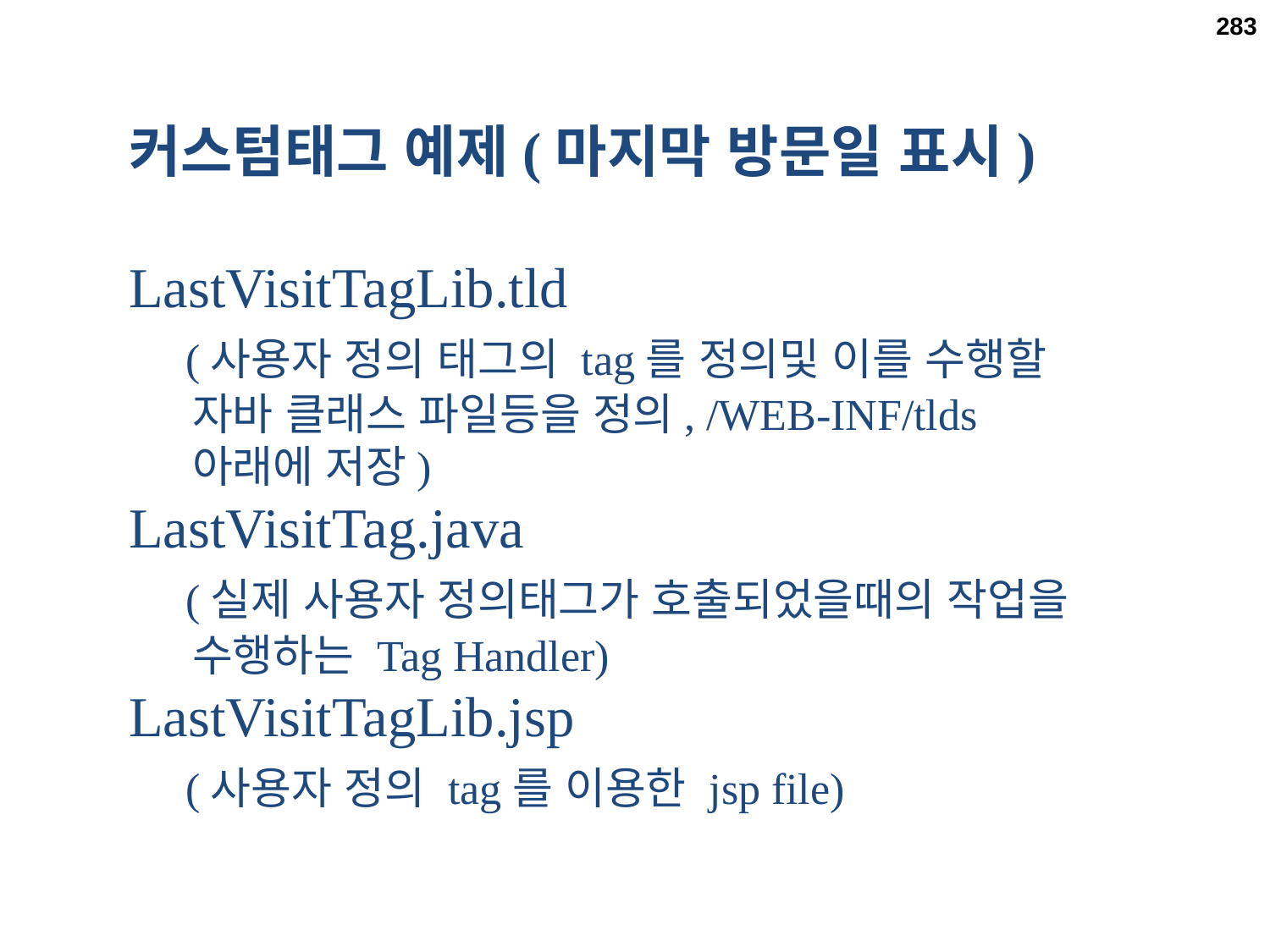

283
커스텀태그 예제(마지막 방문일 표시)

LastVisitTagLib.tld
    (사용자 정의 태그의 tag를 정의및 이를 수행할 자바 클래스 파일등을 정의, /WEB-INF/tlds 아래에 저장)
LastVisitTag.java
    (실제 사용자 정의태그가 호출되었을때의 작업을 수행하는 Tag Handler)
LastVisitTagLib.jsp
    (사용자 정의 tag를 이용한 jsp file)